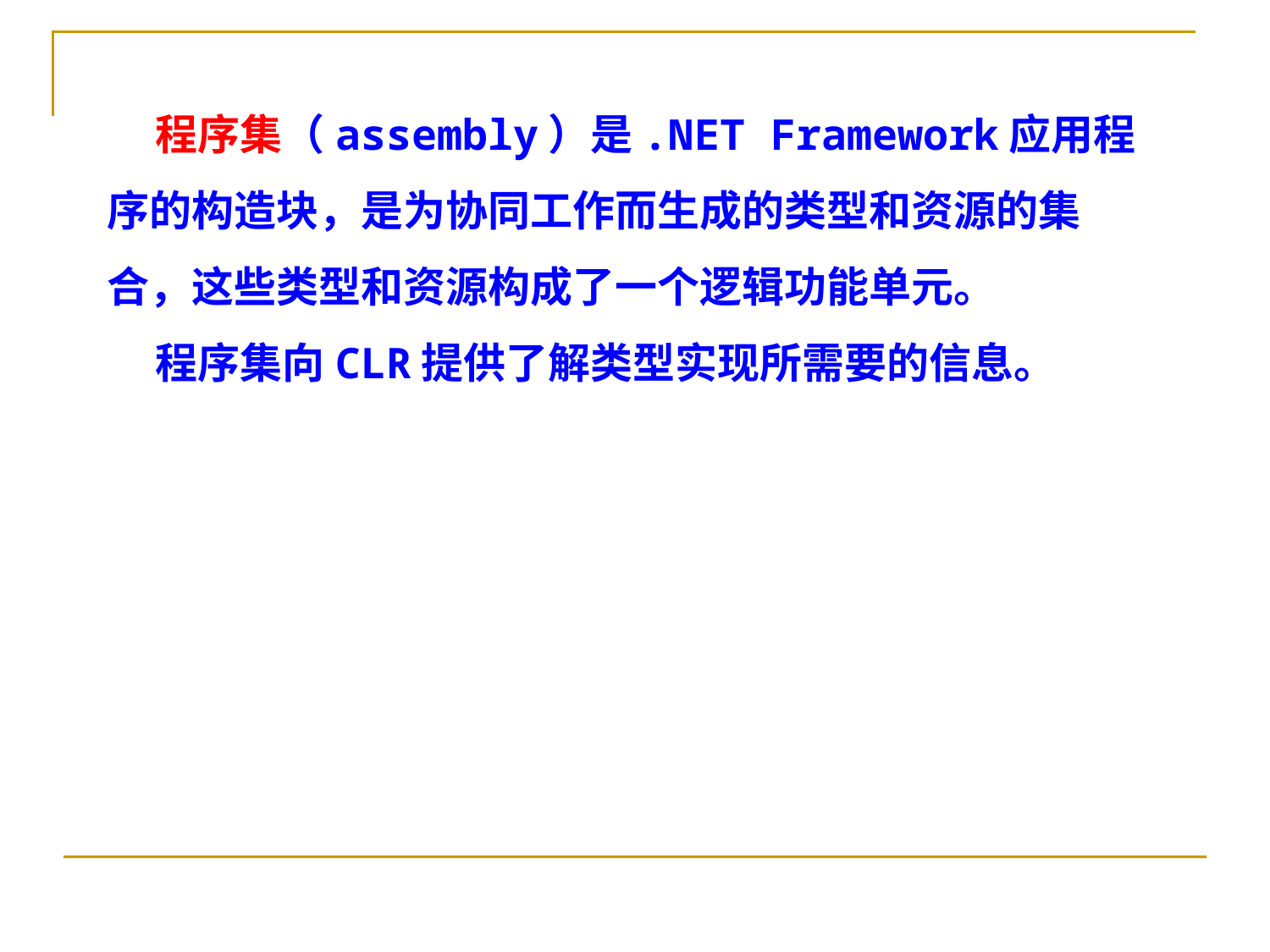

程序集（assembly）是.NET Framework应用程序的构造块，是为协同工作而生成的类型和资源的集合，这些类型和资源构成了一个逻辑功能单元。
    程序集向CLR提供了解类型实现所需要的信息。